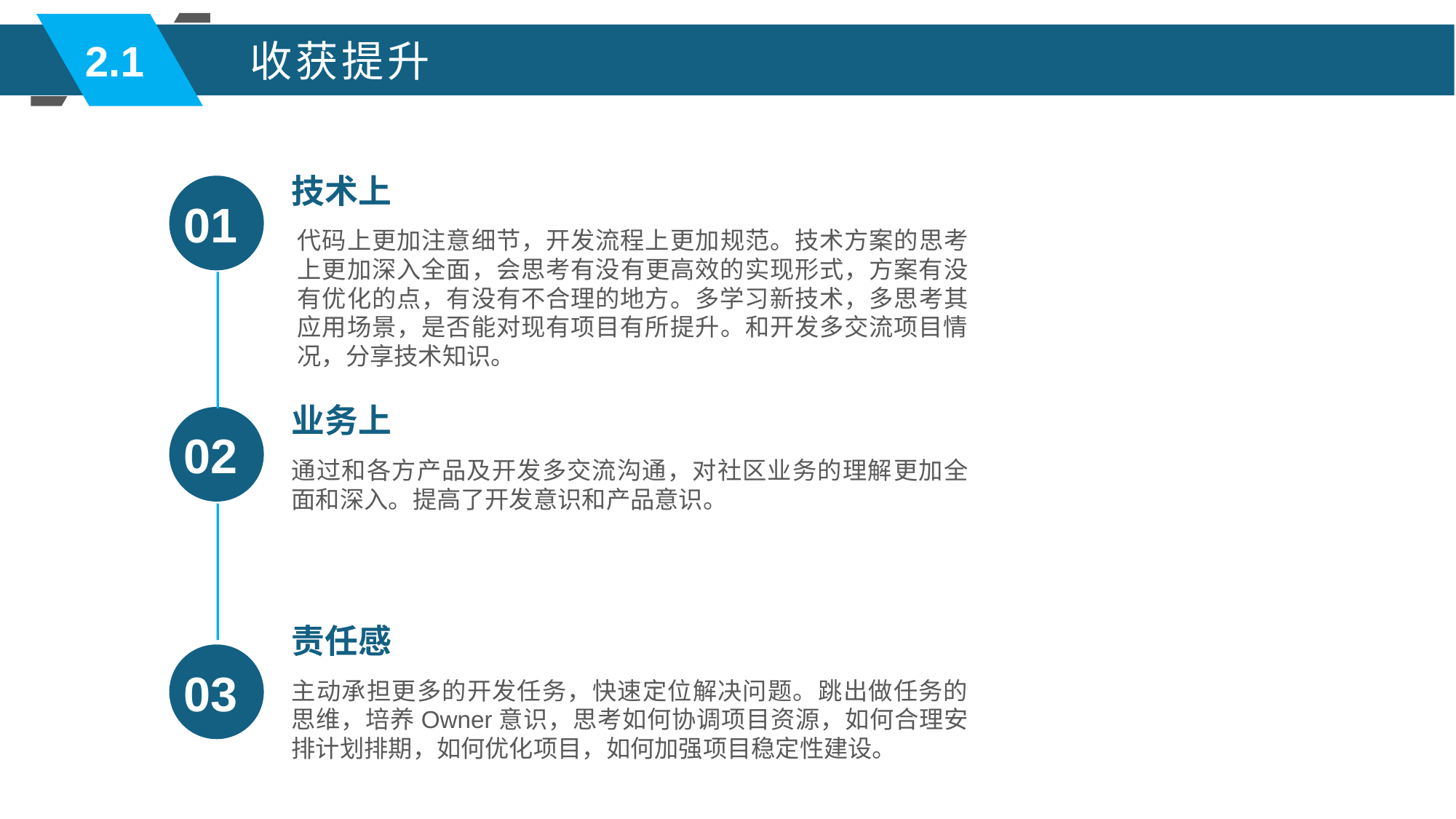

2.1
收获提升

技术上

01

代码上更加注意细节，开发流程上更加规范。技术方案的思考上更加深入全面，会思考有没有更高效的实现形式，方案有没有优化的点，有没有不合理的地方。多学习新技术，多思考其应用场景，是否能对现有项目有所提升。和开发多交流项目情况，分享技术知识。

业务上

02
通过和各方产品及开发多交流沟通，对社区业务的理解更加全面和深入。提高了开发意识和产品意识。

责任感

03
主动承担更多的开发任务，快速定位解决问题。跳出做任务的思维，培养Owner意识，思考如何协调项目资源，如何合理安排计划排期，如何优化项目，如何加强项目稳定性建设。